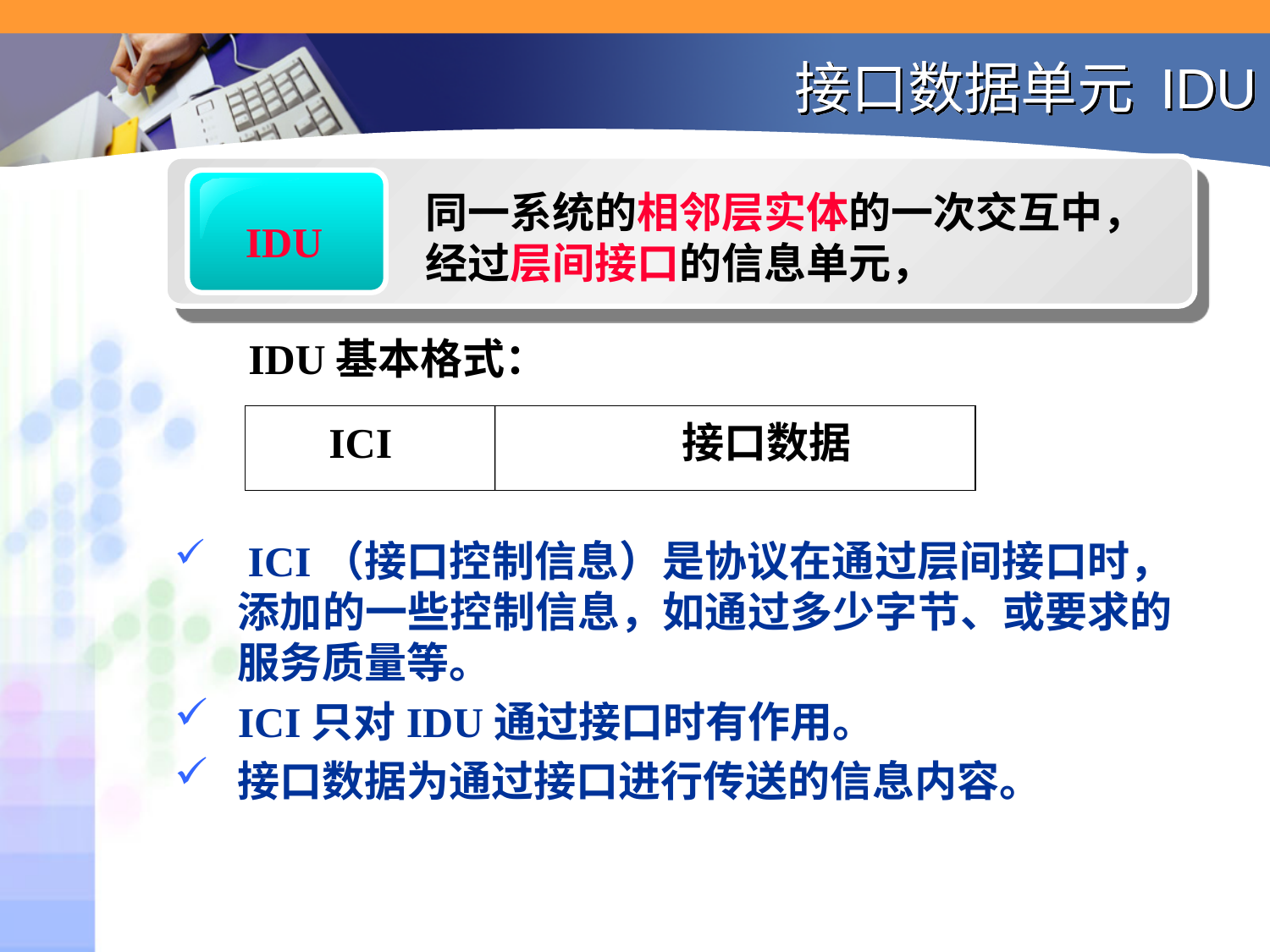

# 接口数据单元 IDU

IDU
同一系统的相邻层实体的一次交互中，经过层间接口的信息单元，
                   IDU基本格式：

                 ICI	                 接口数据

 ICI（接口控制信息）是协议在通过层间接口时，添加的一些控制信息，如通过多少字节、或要求的服务质量等。
ICI只对IDU通过接口时有作用。
接口数据为通过接口进行传送的信息内容。